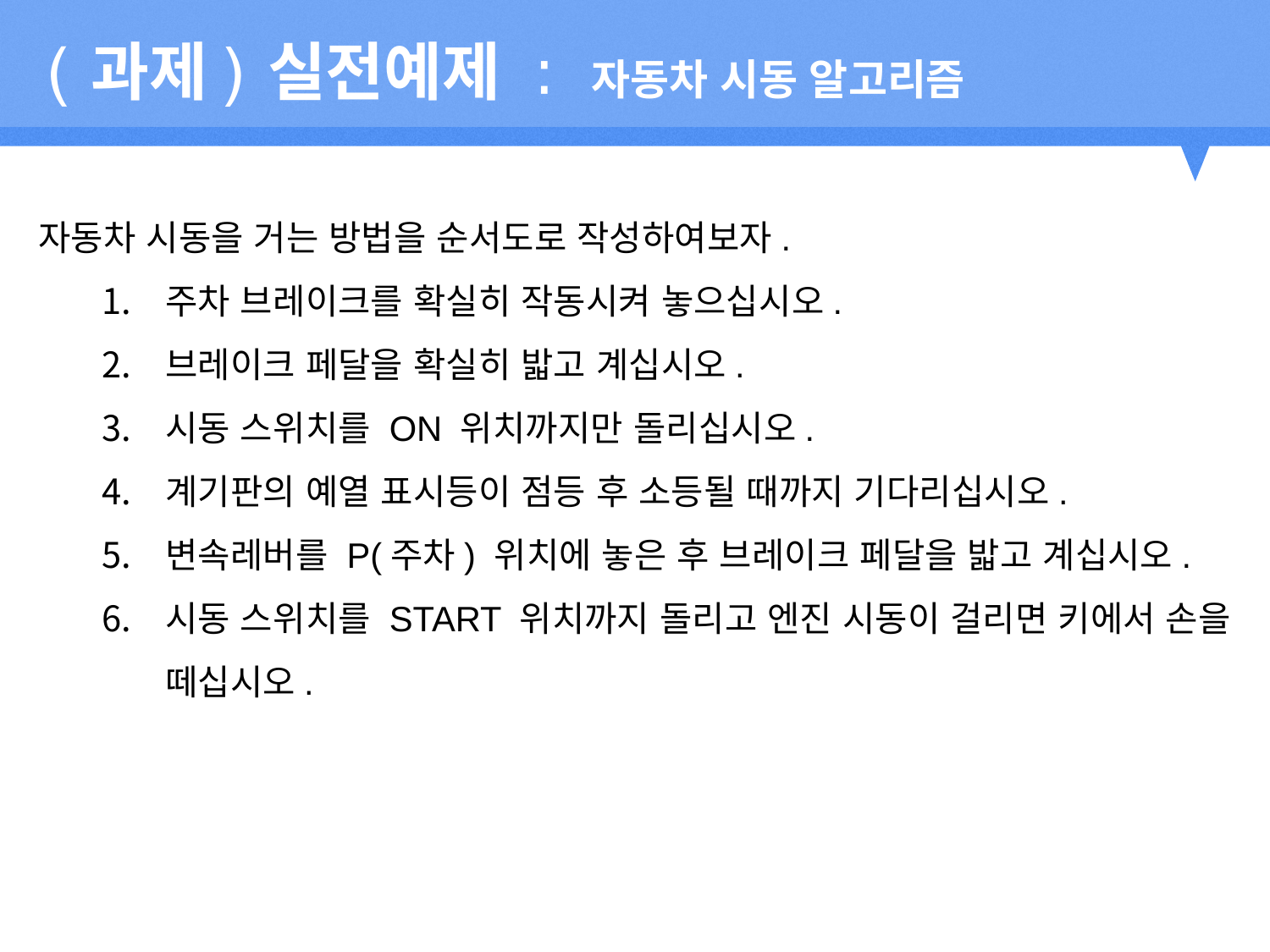

(과제)실전예제 : 자동차 시동 알고리즘
자동차 시동을 거는 방법을 순서도로 작성하여보자.
주차 브레이크를 확실히 작동시켜 놓으십시오.
브레이크 페달을 확실히 밟고 계십시오.
시동 스위치를 ON 위치까지만 돌리십시오.
계기판의 예열 표시등이 점등 후 소등될 때까지 기다리십시오.
변속레버를 P(주차) 위치에 놓은 후 브레이크 페달을 밟고 계십시오.
시동 스위치를 START 위치까지 돌리고 엔진 시동이 걸리면 키에서 손을 떼십시오.